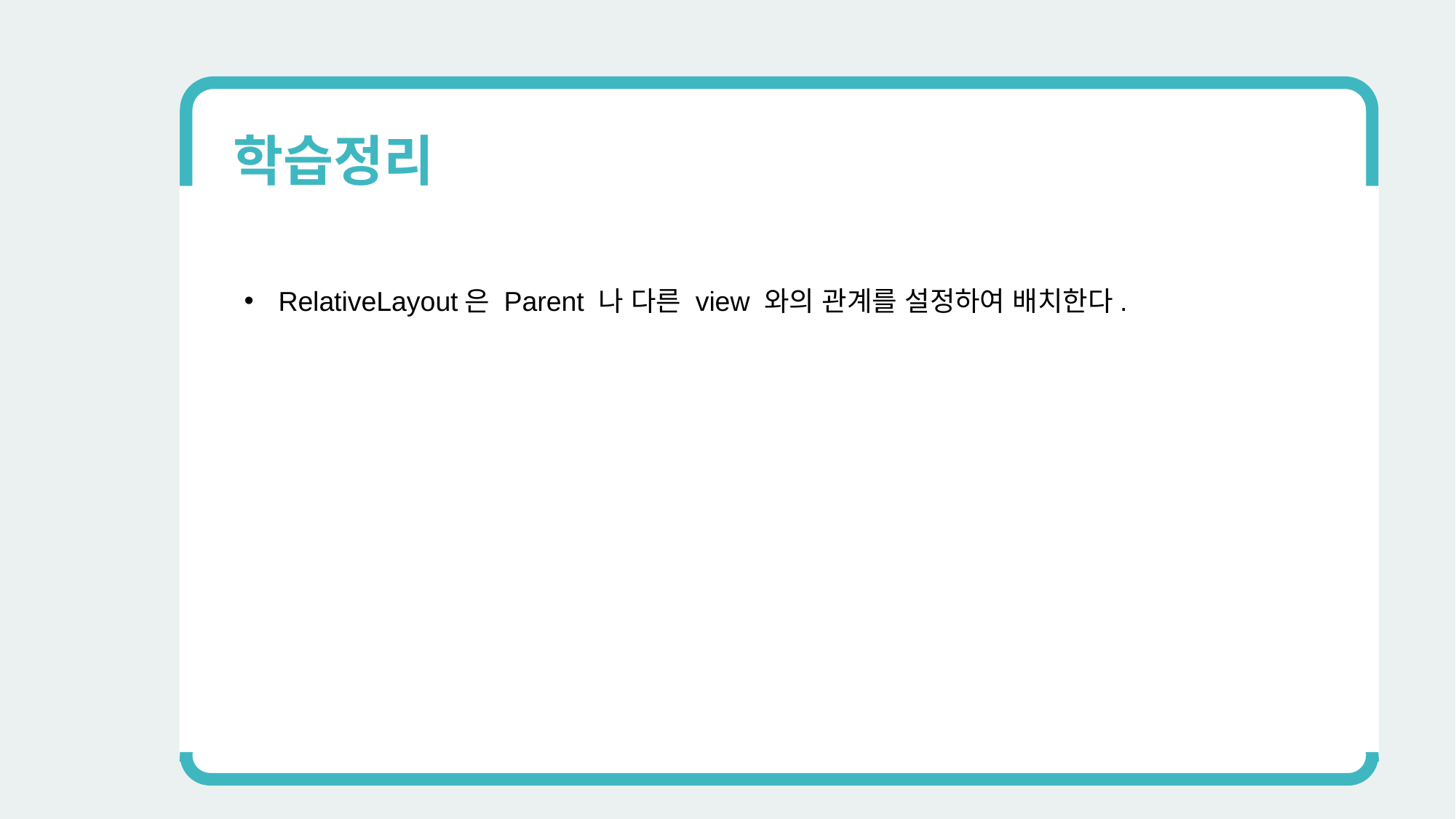

학습정리

RelativeLayout은 Parent 나 다른 view 와의 관계를 설정하여 배치한다.